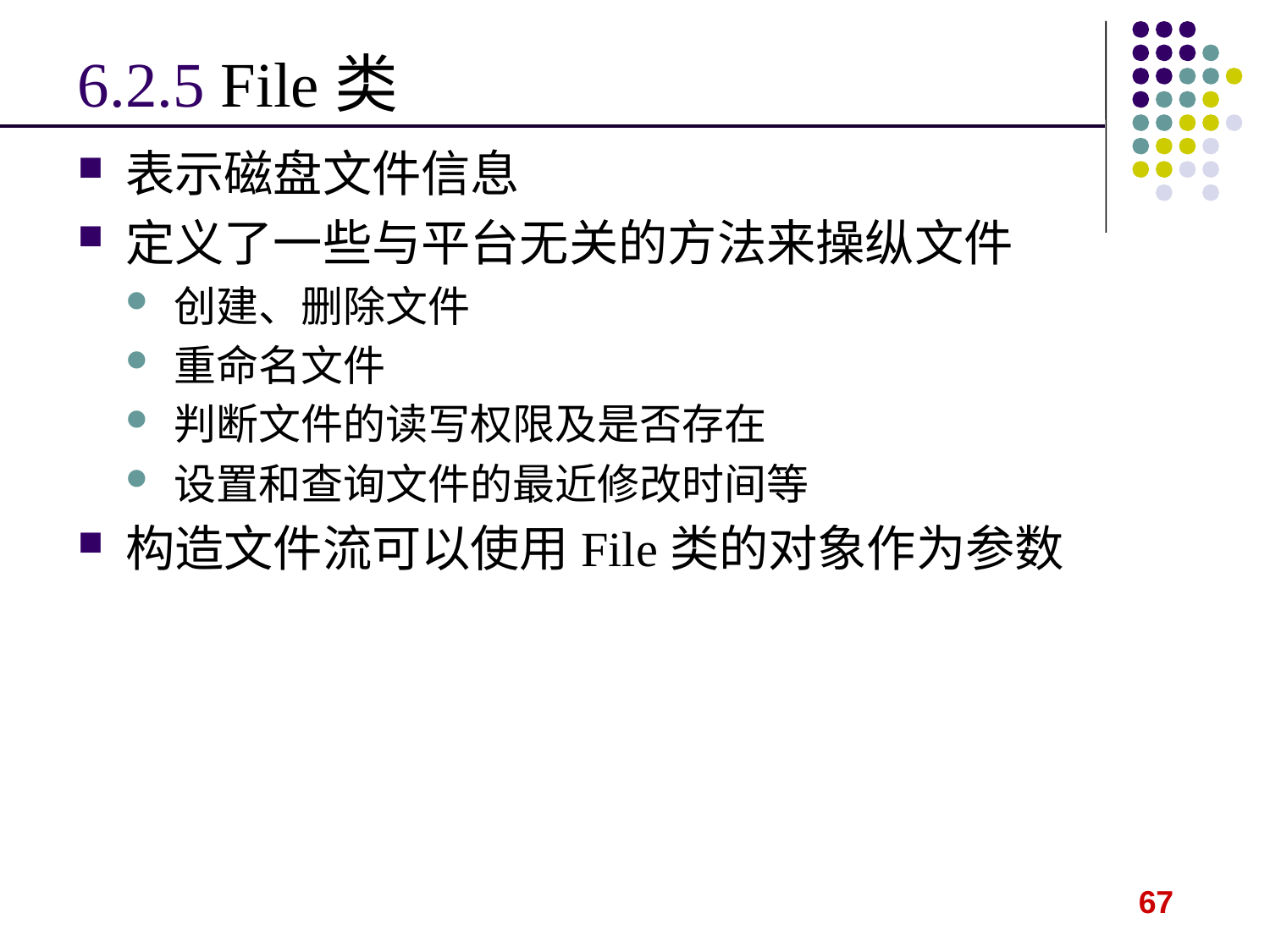

# 6.2.5 File类
表示磁盘文件信息
定义了一些与平台无关的方法来操纵文件
创建、删除文件
重命名文件
判断文件的读写权限及是否存在
设置和查询文件的最近修改时间等
构造文件流可以使用File类的对象作为参数